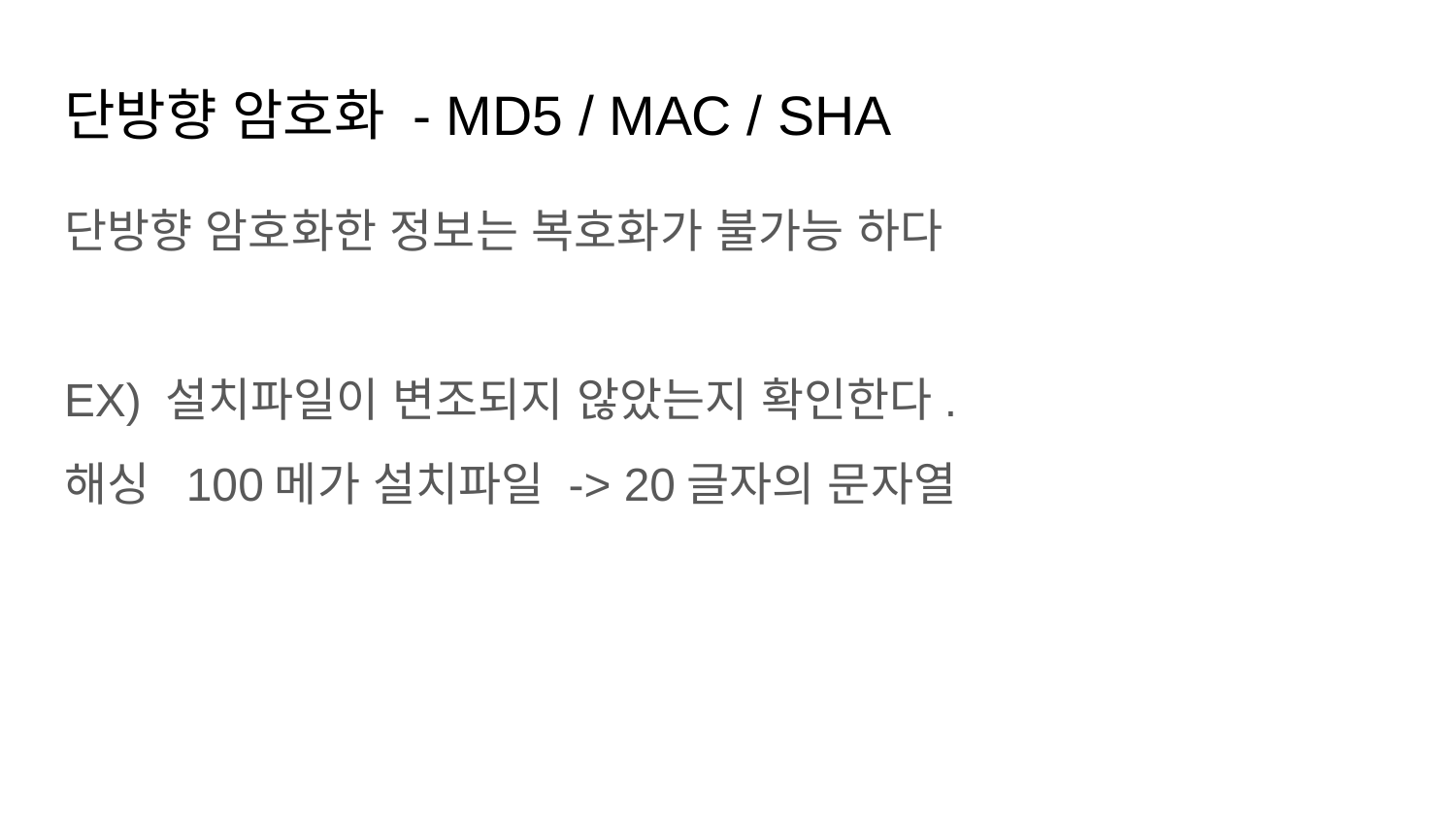

# 단방향 암호화 - MD5 / MAC / SHA
단방향 암호화한 정보는 복호화가 불가능 하다

EX) 설치파일이 변조되지 않았는지 확인한다.
해싱  100메가 설치파일 -> 20글자의 문자열